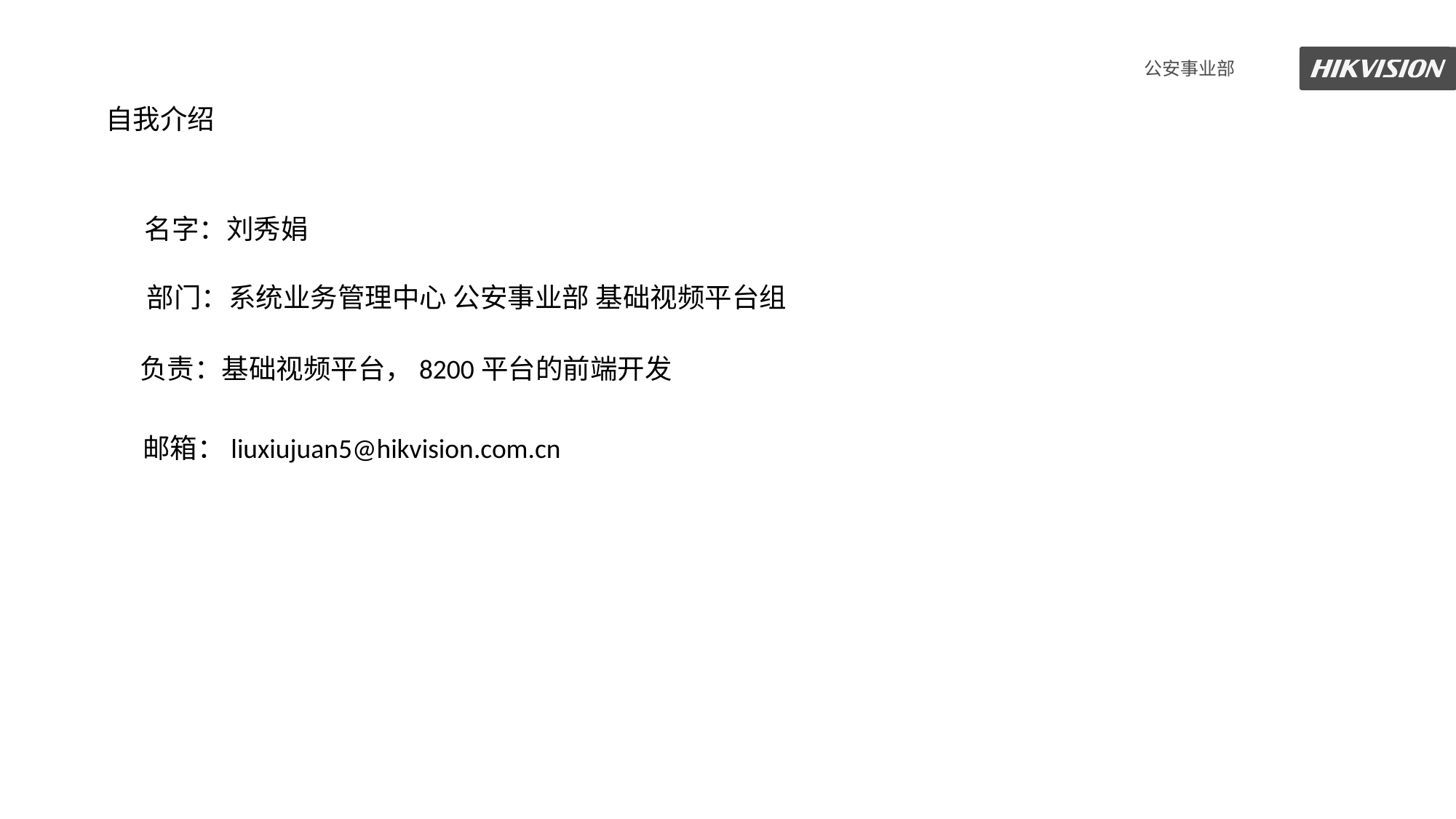

自我介绍
名字：刘秀娟
部门：系统业务管理中心 公安事业部 基础视频平台组
负责：基础视频平台，8200平台的前端开发
邮箱：liuxiujuan5@hikvision.com.cn